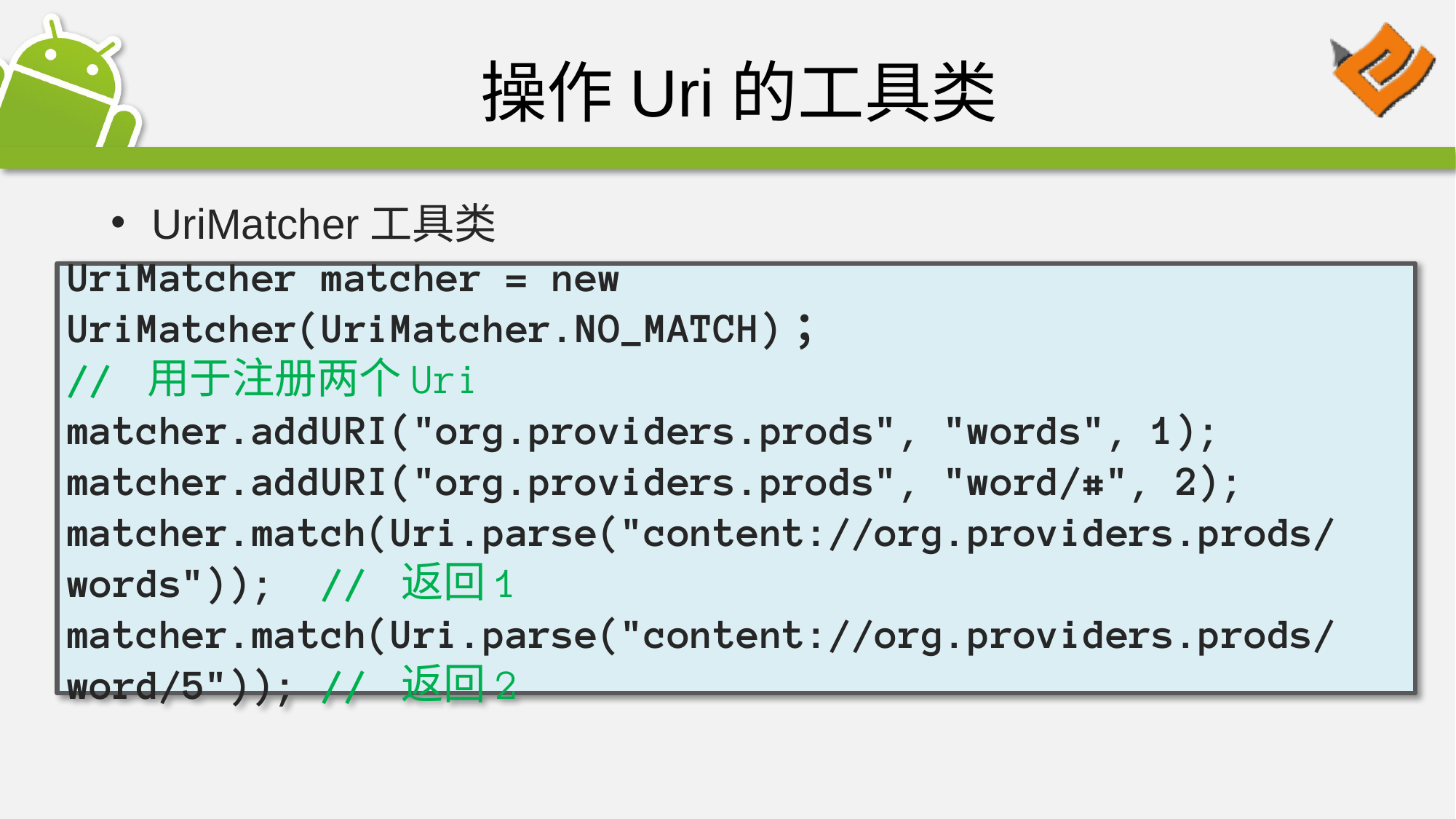

# 操作Uri的工具类
UriMatcher工具类
UriMatcher matcher = new UriMatcher(UriMatcher.NO_MATCH)；
// 用于注册两个Uri
matcher.addURI("org.providers.prods", "words", 1);
matcher.addURI("org.providers.prods", "word/#", 2);
matcher.match(Uri.parse("content://org.providers.prods/words"));  // 返回1
matcher.match(Uri.parse("content://org.providers.prods/word/5")); // 返回2